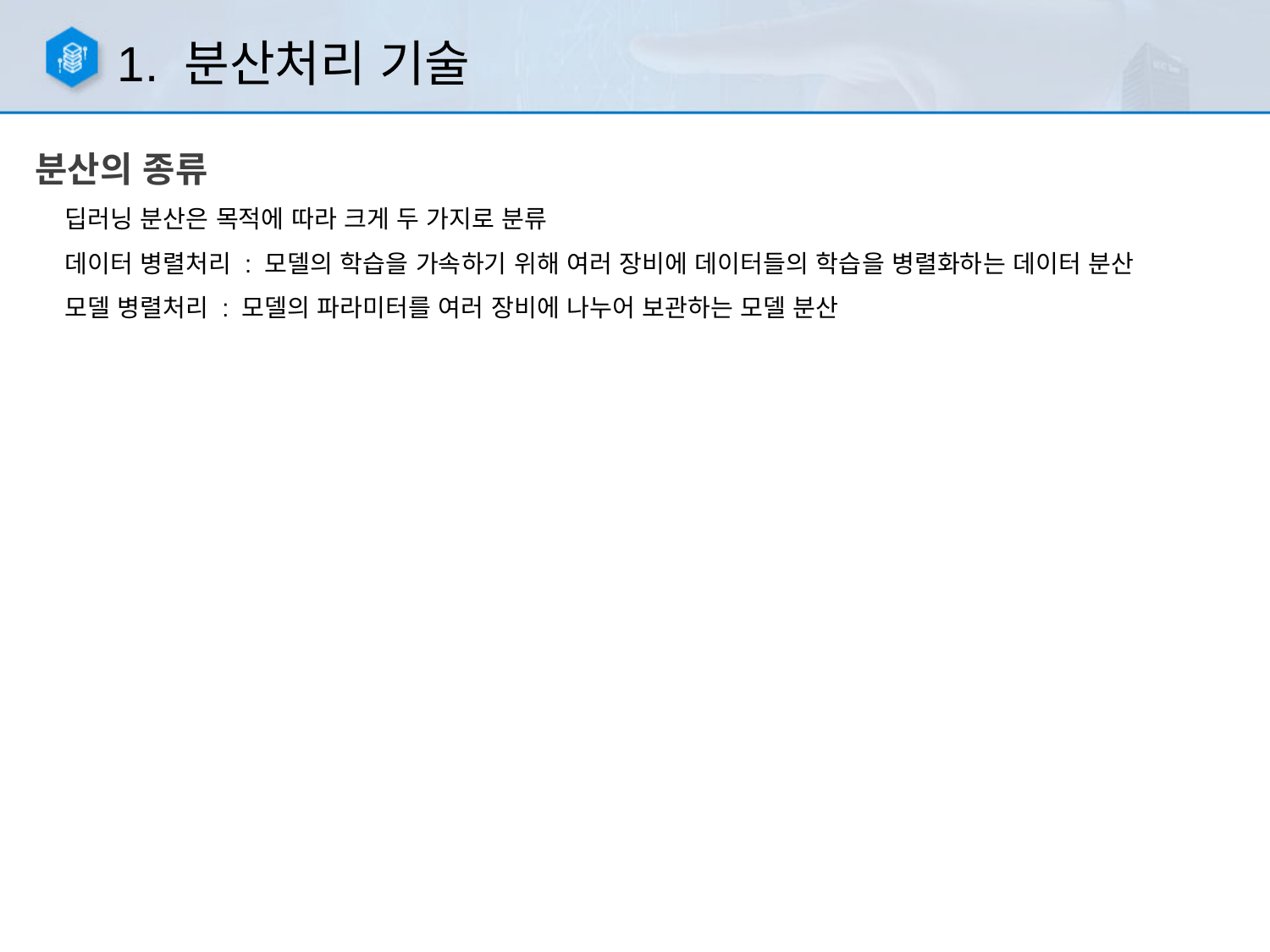

1. 분산처리 기술
분산의 종류
딥러닝 분산은 목적에 따라 크게 두 가지로 분류
데이터 병렬처리 : 모델의 학습을 가속하기 위해 여러 장비에 데이터들의 학습을 병렬화하는 데이터 분산
모델 병렬처리 : 모델의 파라미터를 여러 장비에 나누어 보관하는 모델 분산